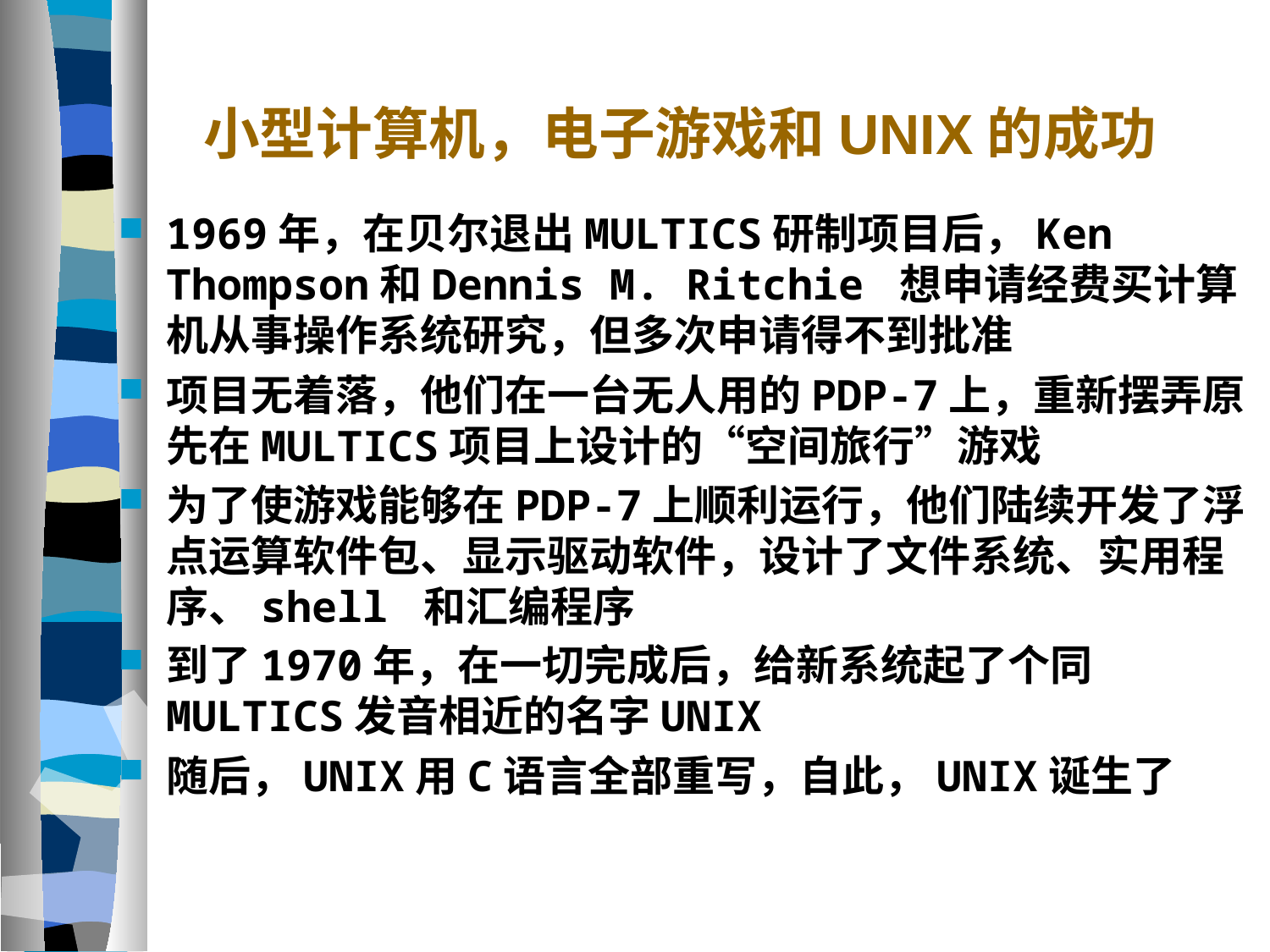

小型计算机，电子游戏和UNIX的成功
1969年，在贝尔退出MULTICS研制项目后，Ken Thompson和Dennis M. Ritchie 想申请经费买计算机从事操作系统研究，但多次申请得不到批准
项目无着落，他们在一台无人用的PDP-7上，重新摆弄原先在MULTICS项目上设计的“空间旅行”游戏
为了使游戏能够在PDP-7上顺利运行，他们陆续开发了浮点运算软件包、显示驱动软件，设计了文件系统、实用程序、shell 和汇编程序
到了1970年，在一切完成后，给新系统起了个同MULTICS发音相近的名字UNIX
随后，UNIX用C语言全部重写，自此，UNIX诞生了